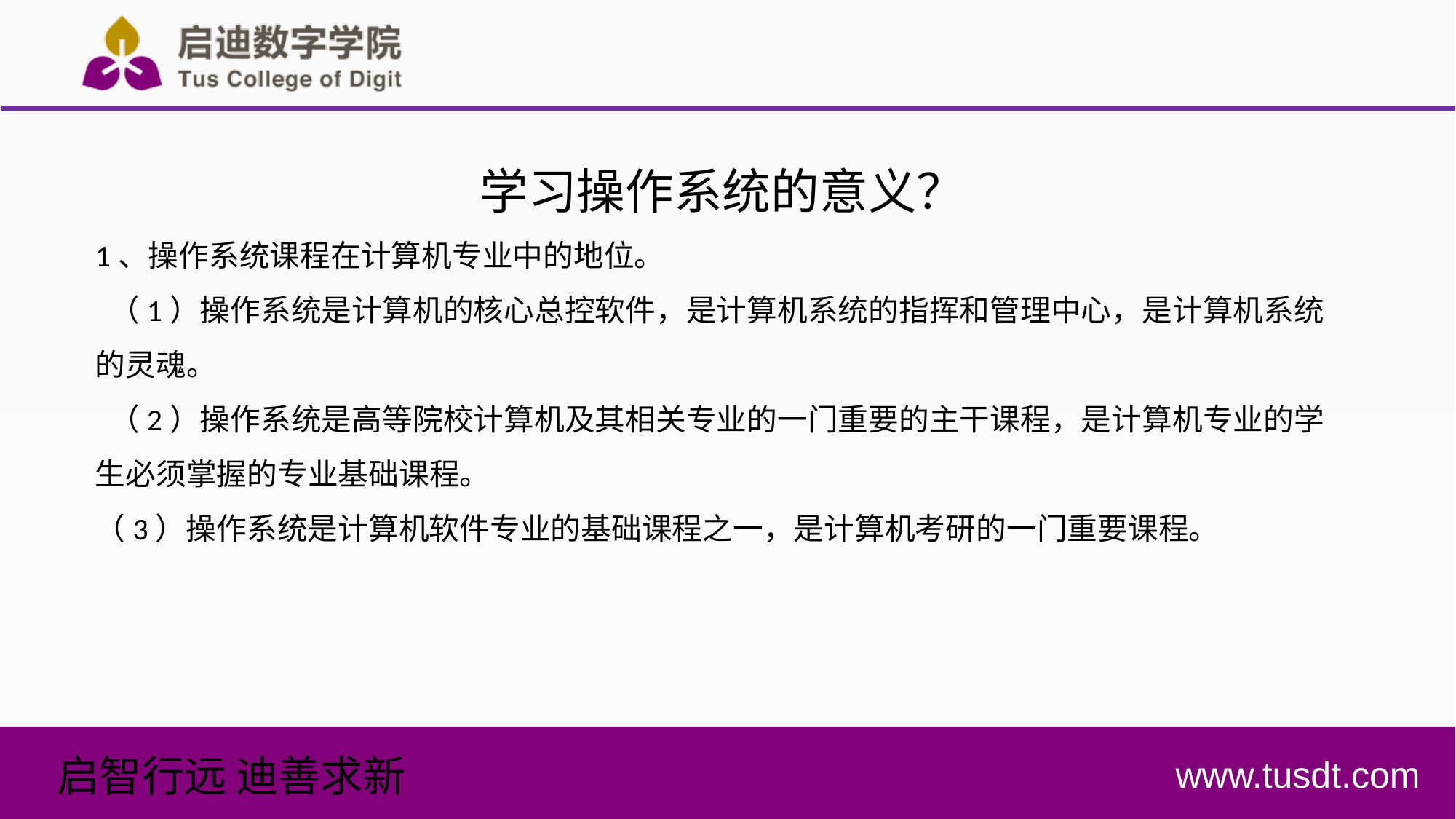

学习操作系统的意义？
1、操作系统课程在计算机专业中的地位。
 （1）操作系统是计算机的核心总控软件，是计算机系统的指挥和管理中心，是计算机系统的灵魂。
 （2）操作系统是高等院校计算机及其相关专业的一门重要的主干课程，是计算机专业的学生必须掌握的专业基础课程。
（3）操作系统是计算机软件专业的基础课程之一，是计算机考研的一门重要课程。